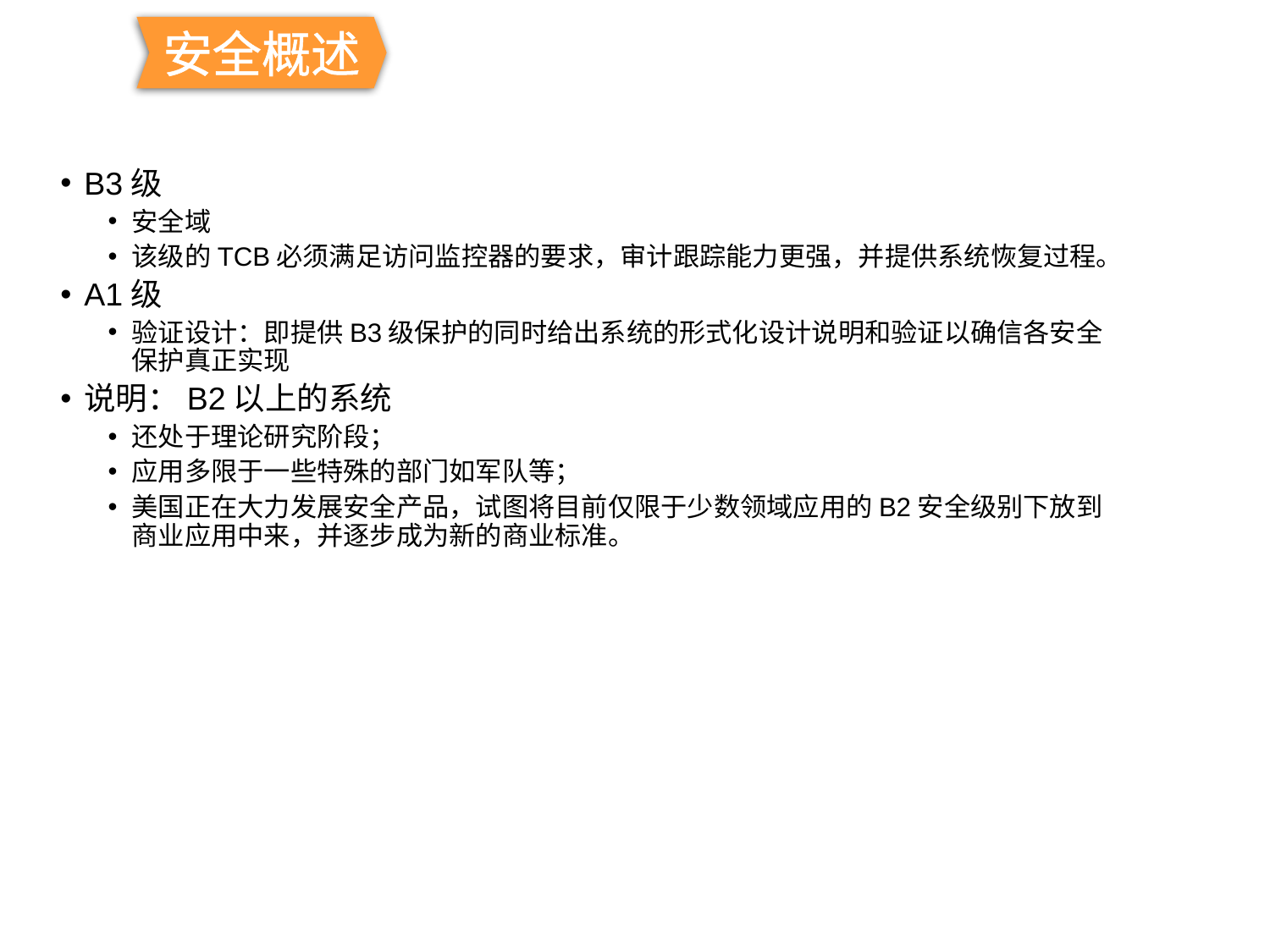

安全概述

B3级
安全域
该级的TCB必须满足访问监控器的要求，审计跟踪能力更强，并提供系统恢复过程。
A1级
验证设计：即提供B3级保护的同时给出系统的形式化设计说明和验证以确信各安全保护真正实现
说明：B2以上的系统
还处于理论研究阶段；
应用多限于一些特殊的部门如军队等；
美国正在大力发展安全产品，试图将目前仅限于少数领域应用的B2安全级别下放到商业应用中来，并逐步成为新的商业标准。